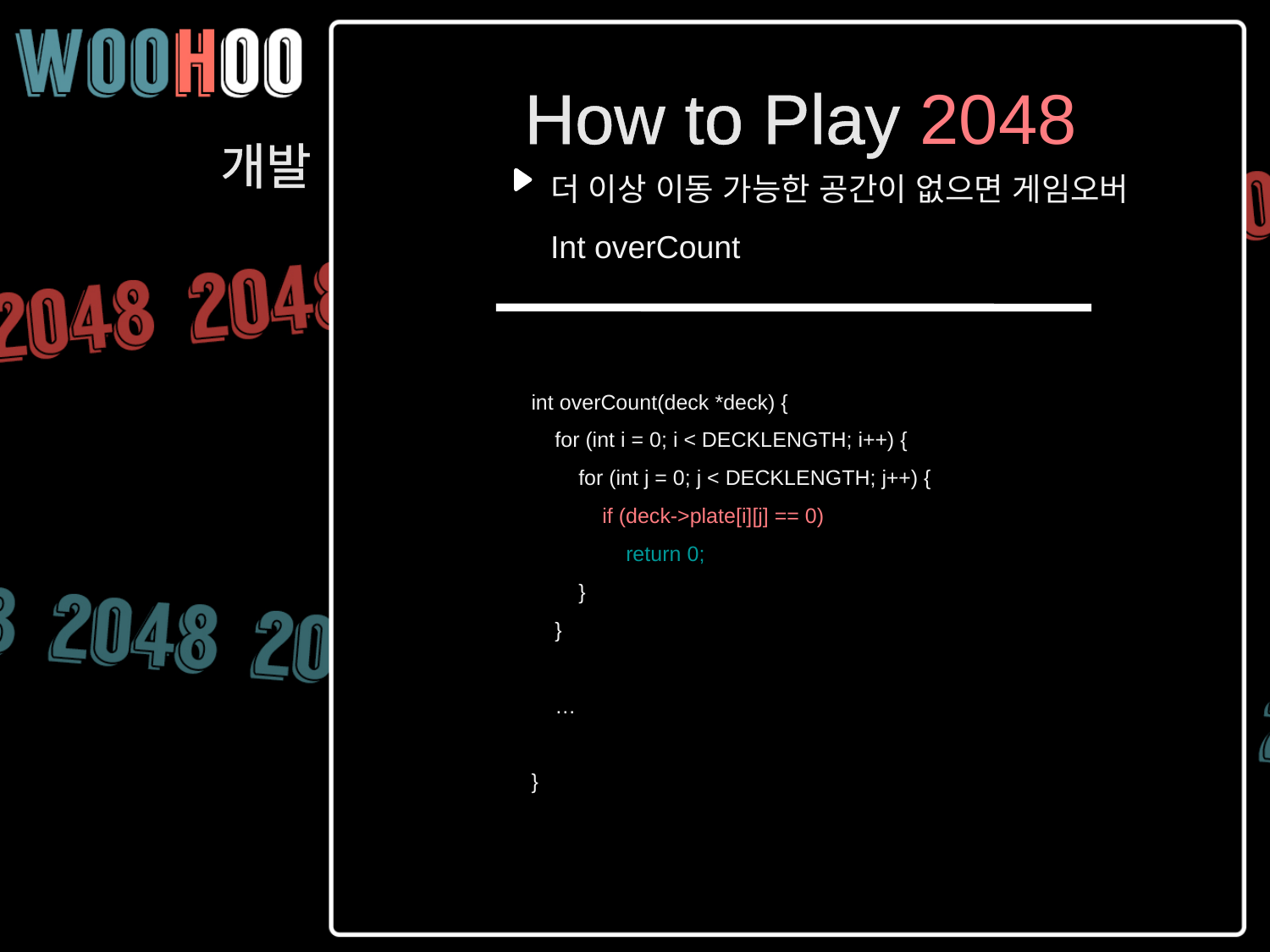

How to Play 2048
개발
더 이상 이동 가능한 공간이 없으면 게임오버
Int overCount

int overCount(deck *deck) {
    for (int i = 0; i < DECKLENGTH; i++) {
        for (int j = 0; j < DECKLENGTH; j++) {
            if (deck->plate[i][j] == 0)
                return 0;
        }
    }

    …

}